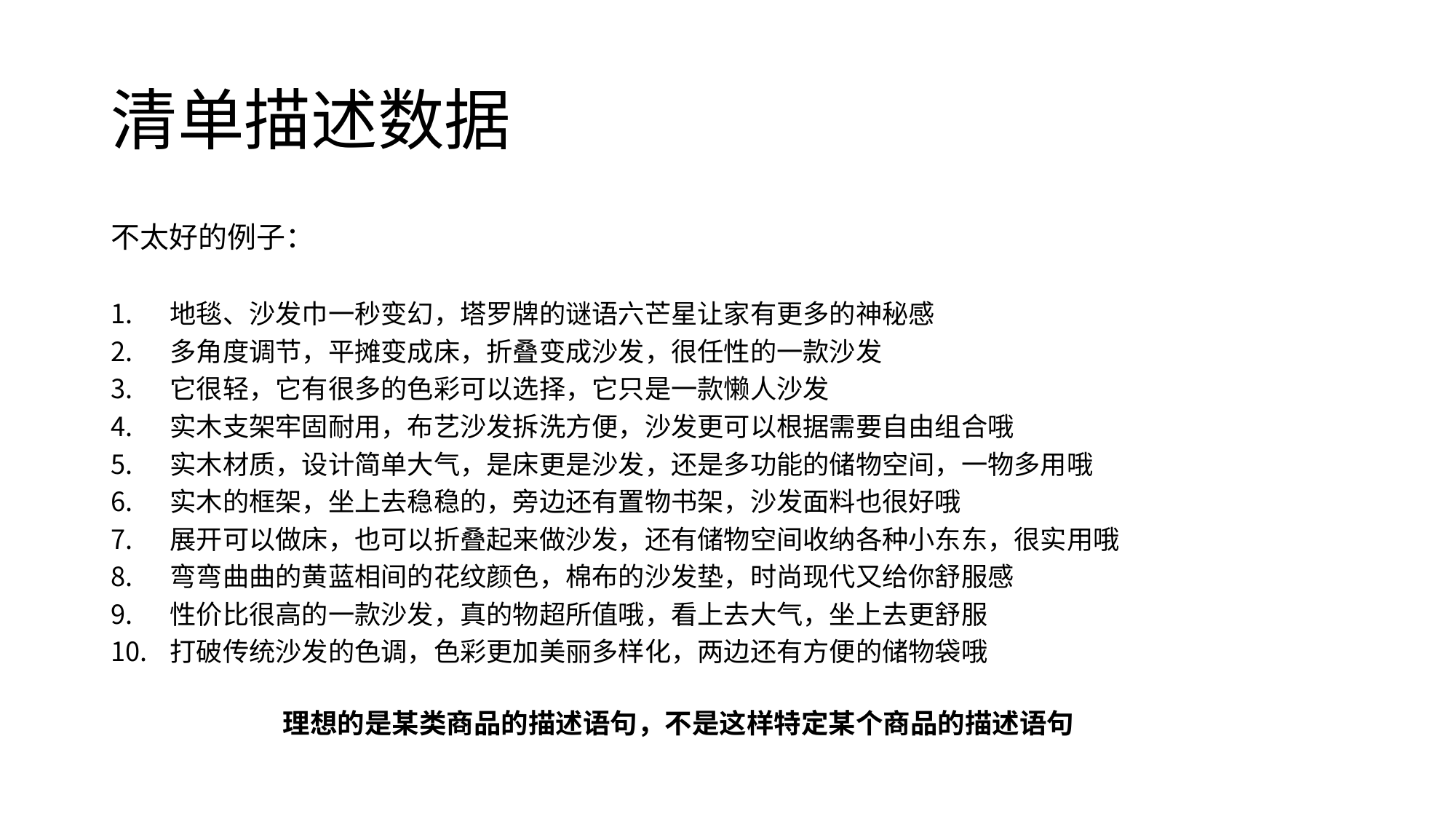

# 清单描述数据

不太好的例子：

地毯、沙发巾一秒变幻，塔罗牌的谜语六芒星让家有更多的神秘感
多角度调节，平摊变成床，折叠变成沙发，很任性的一款沙发
它很轻，它有很多的色彩可以选择，它只是一款懒人沙发
实木支架牢固耐用，布艺沙发拆洗方便，沙发更可以根据需要自由组合哦
实木材质，设计简单大气，是床更是沙发，还是多功能的储物空间，一物多用哦
实木的框架，坐上去稳稳的，旁边还有置物书架，沙发面料也很好哦
展开可以做床，也可以折叠起来做沙发，还有储物空间收纳各种小东东，很实用哦
弯弯曲曲的黄蓝相间的花纹颜色，棉布的沙发垫，时尚现代又给你舒服感
性价比很高的一款沙发，真的物超所值哦，看上去大气，坐上去更舒服
打破传统沙发的色调，色彩更加美丽多样化，两边还有方便的储物袋哦

理想的是某类商品的描述语句，不是这样特定某个商品的描述语句